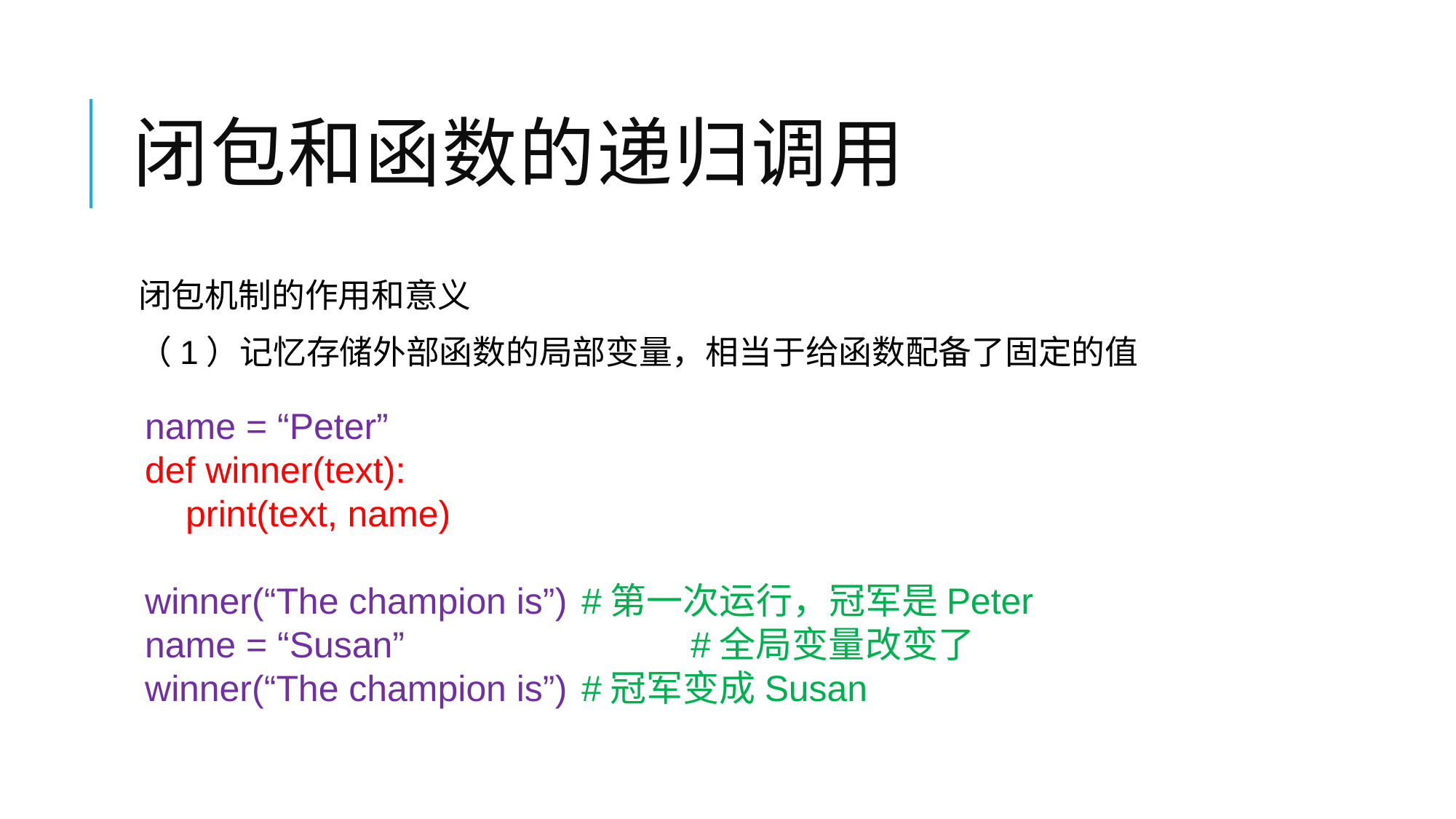

# 闭包和函数的递归调用
闭包机制的作用和意义
（1）记忆存储外部函数的局部变量，相当于给函数配备了固定的值
name = “Peter”
def winner(text):
    print(text, name)

winner(“The champion is”)	#第一次运行，冠军是Peter
name = “Susan”				#全局变量改变了
winner(“The champion is”)	#冠军变成Susan